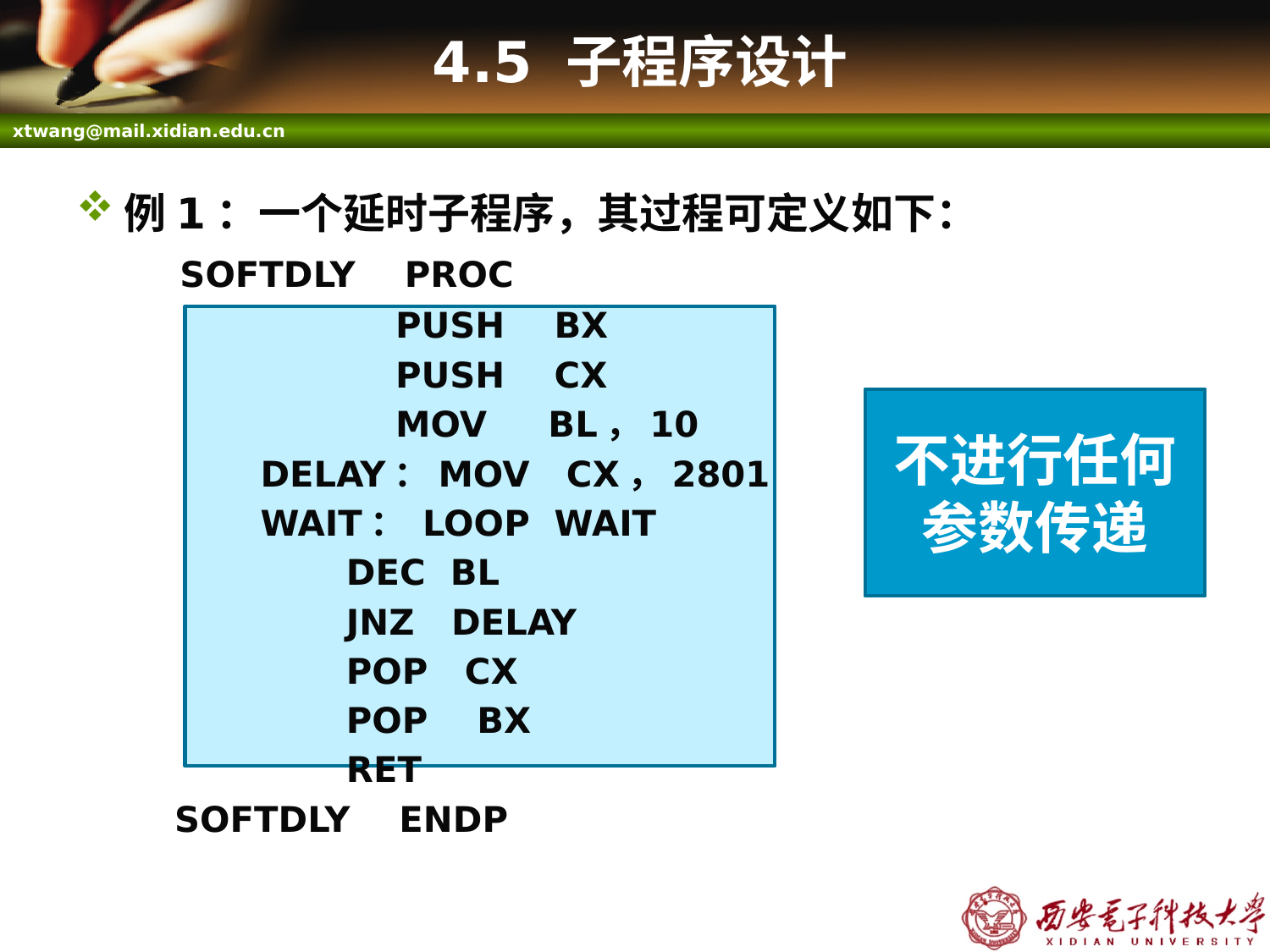

# 4.5 子程序设计
例1：一个延时子程序，其过程可定义如下：
       SOFTDLY    PROC
                          PUSH    BX
                          PUSH    CX
                          MOV     BL，10
               DELAY：MOV   CX，2801
               WAIT： LOOP  WAIT
                      DEC  BL
                      JNZ   DELAY
                      POP   CX
                      POP    BX
                      RET
        SOFTDLY    ENDP

不进行任何参数传递